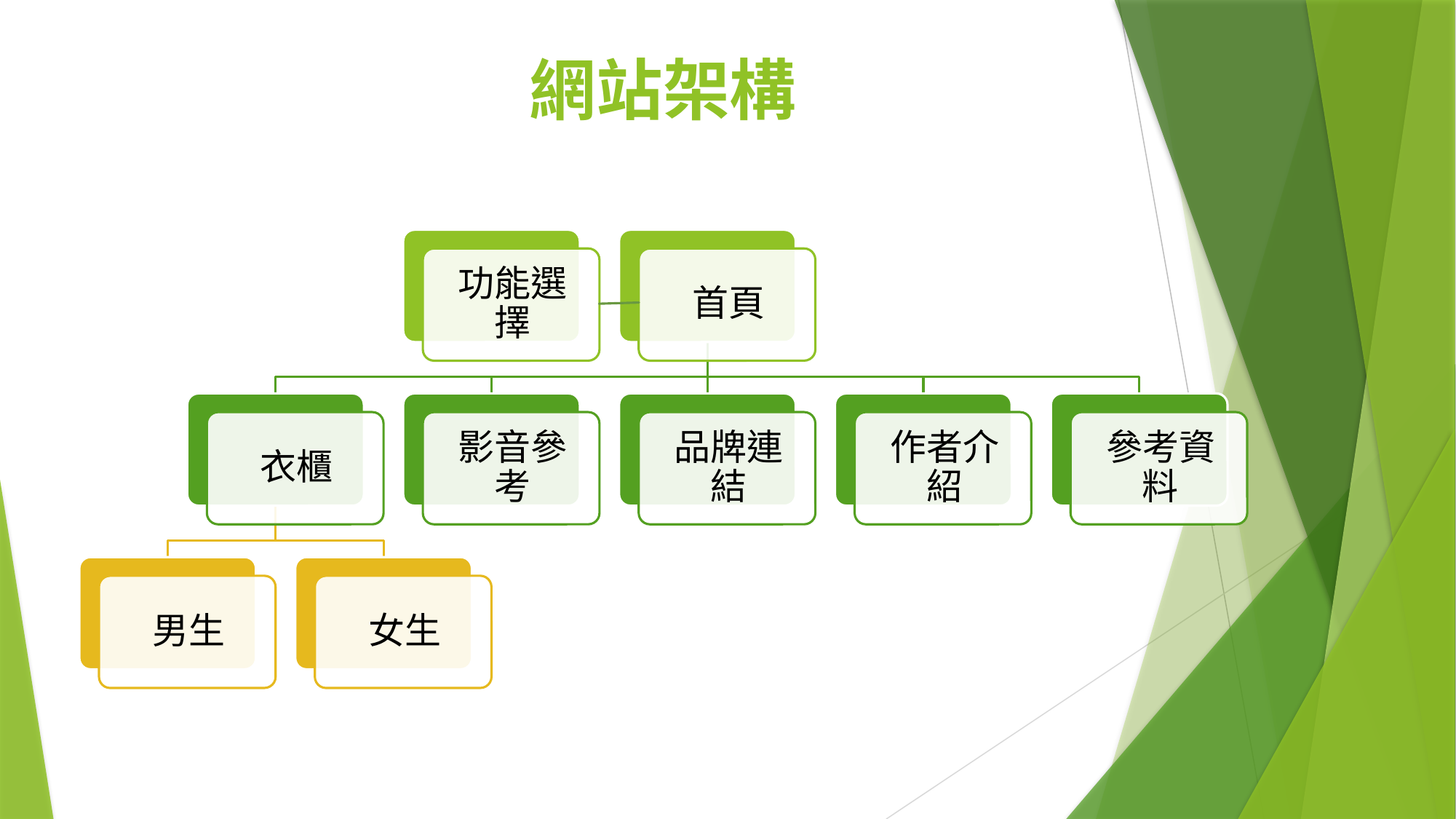

# 網站架構
功能選擇
首頁
衣櫃
男生
女生
影音參考
品牌連結
作者介紹
參考資料